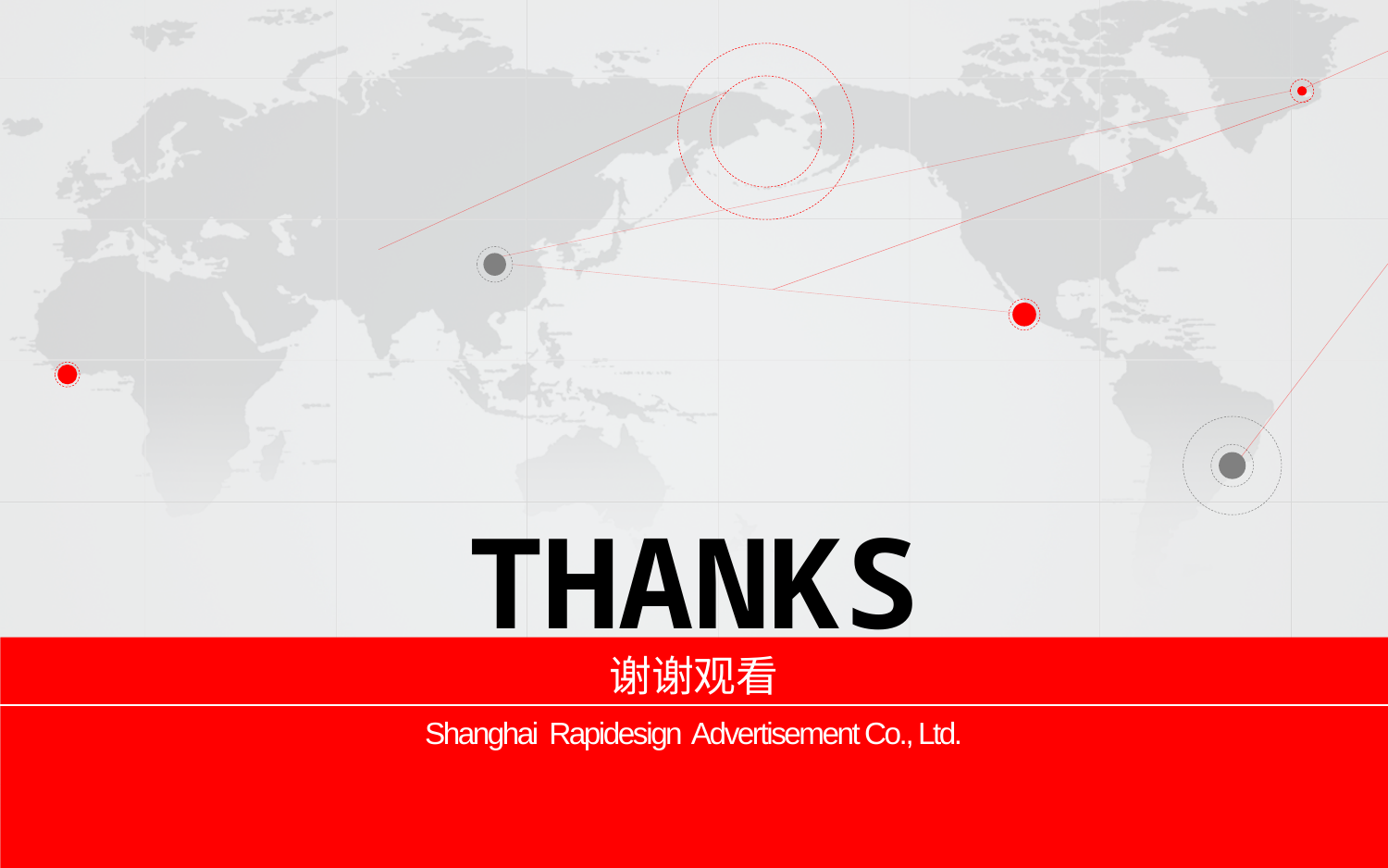

THANKS
谢谢观看
Shanghai  Rapidesign  Advertisement Co., Ltd.